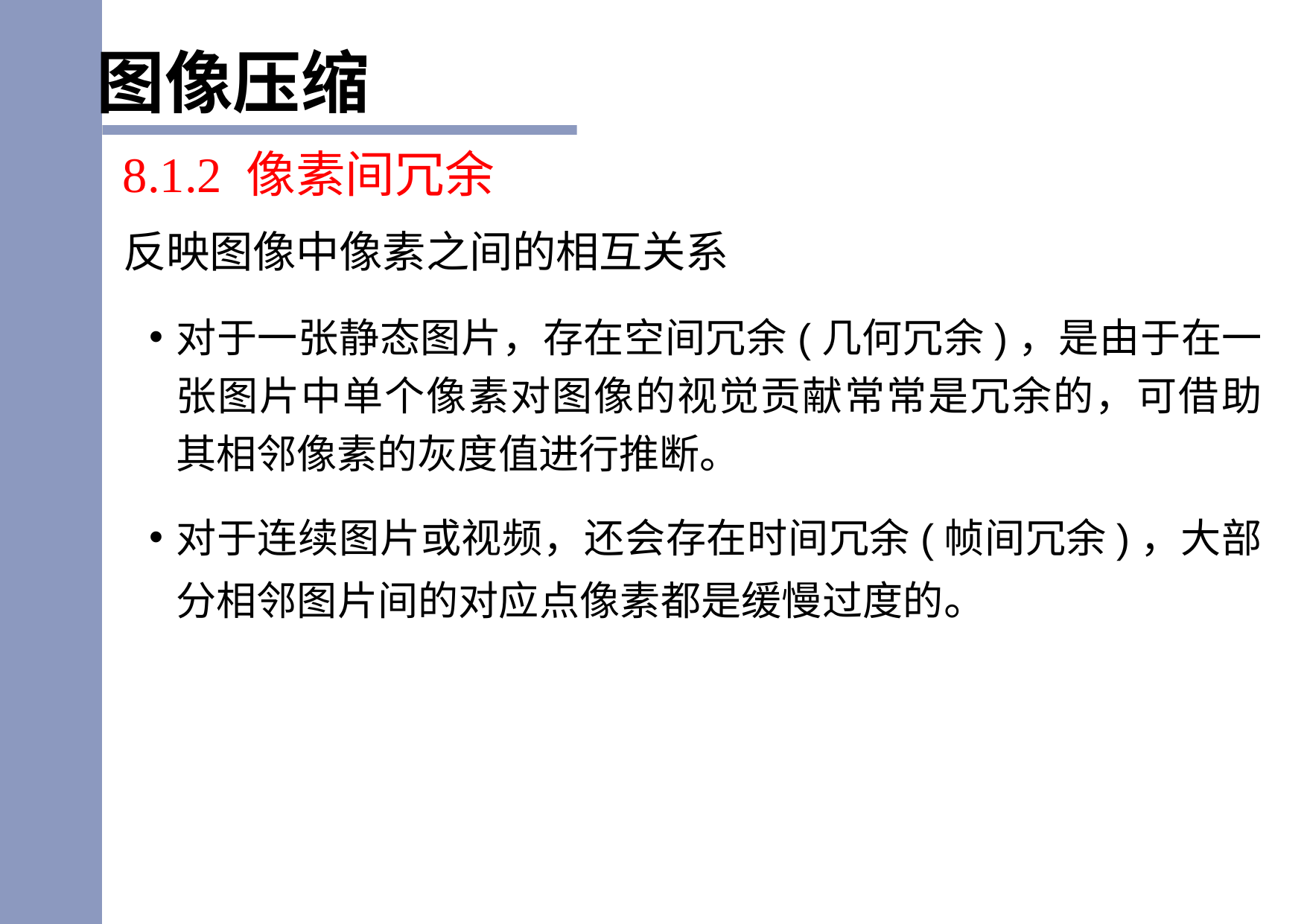

图像压缩

8.1.2 像素间冗余
反映图像中像素之间的相互关系
对于一张静态图片，存在空间冗余(几何冗余)，是由于在一张图片中单个像素对图像的视觉贡献常常是冗余的，可借助其相邻像素的灰度值进行推断。
对于连续图片或视频，还会存在时间冗余(帧间冗余)，大部分相邻图片间的对应点像素都是缓慢过度的。